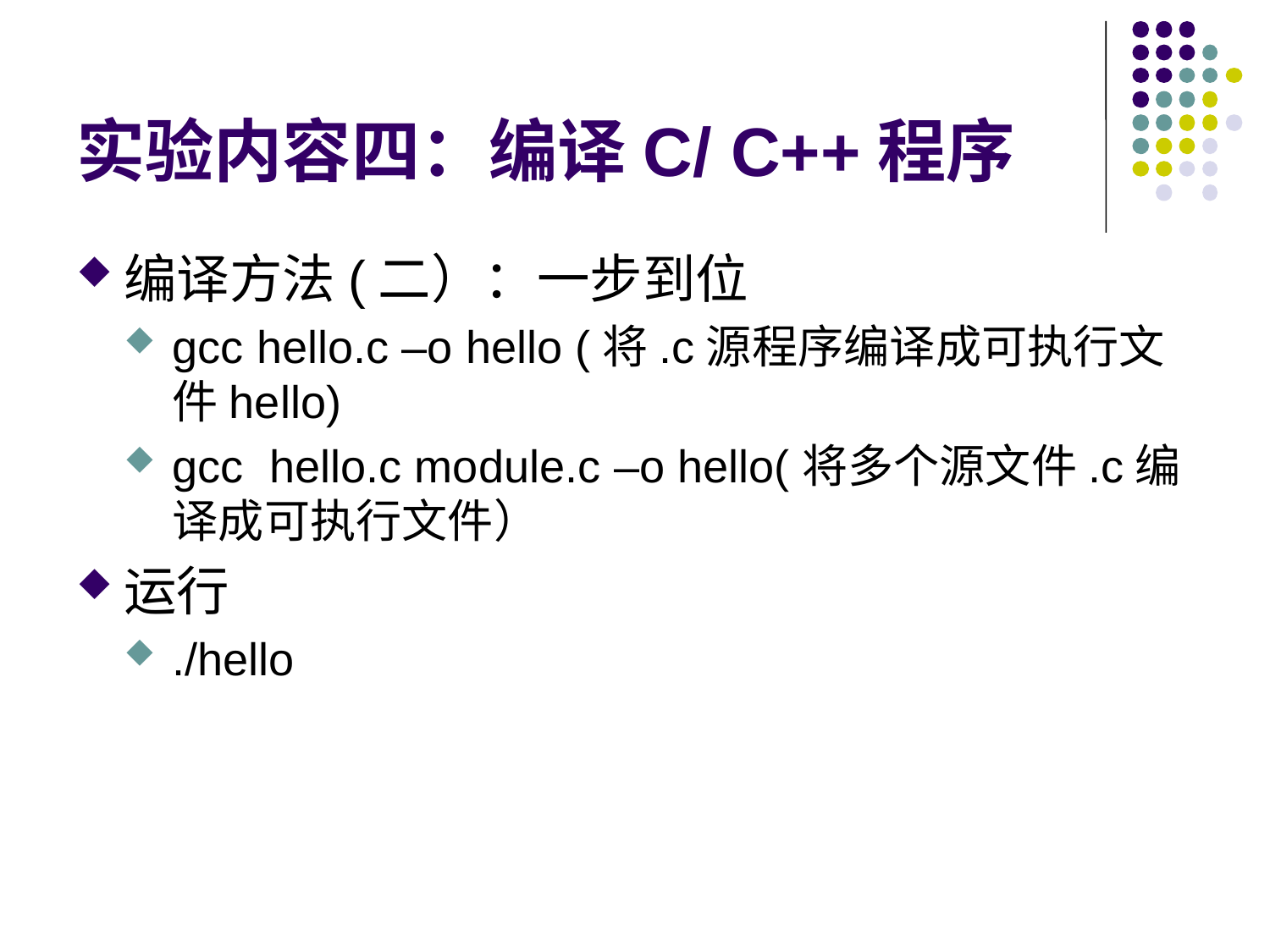

# 实验内容四：编译C/ C++程序
编译方法(二）：一步到位
gcc hello.c –o hello (将.c源程序编译成可执行文件hello)
gcc  hello.c module.c –o hello(将多个源文件.c编译成可执行文件）
运行
./hello